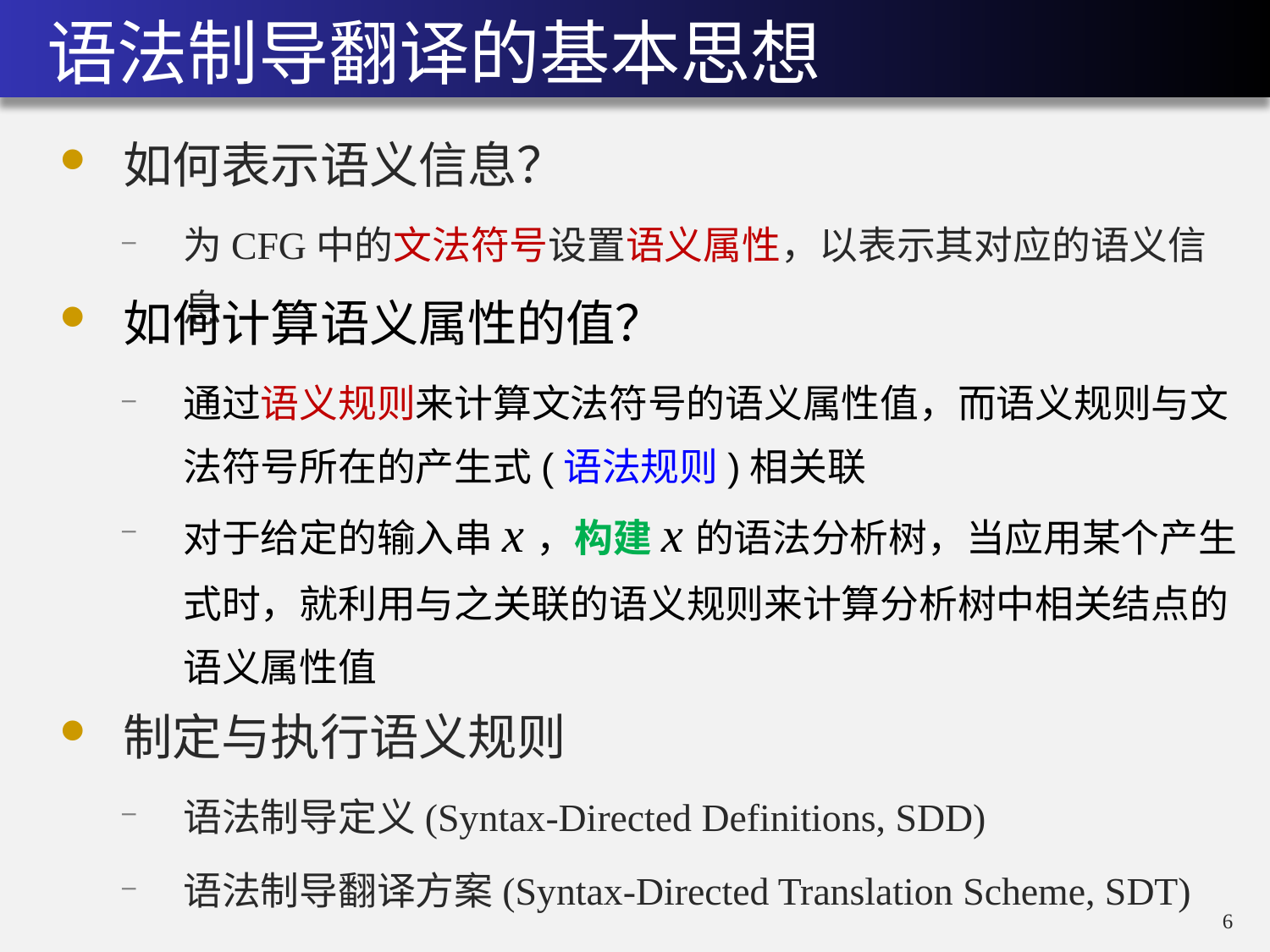

语法制导翻译的基本思想
如何表示语义信息？
为CFG中的文法符号设置语义属性，以表示其对应的语义信息
如何计算语义属性的值？
通过语义规则来计算文法符号的语义属性值，而语义规则与文法符号所在的产生式(语法规则)相关联
对于给定的输入串x，构建x的语法分析树，当应用某个产生式时，就利用与之关联的语义规则来计算分析树中相关结点的语义属性值
制定与执行语义规则
语法制导定义(Syntax-Directed Definitions, SDD)
语法制导翻译方案(Syntax-Directed Translation Scheme, SDT)
6